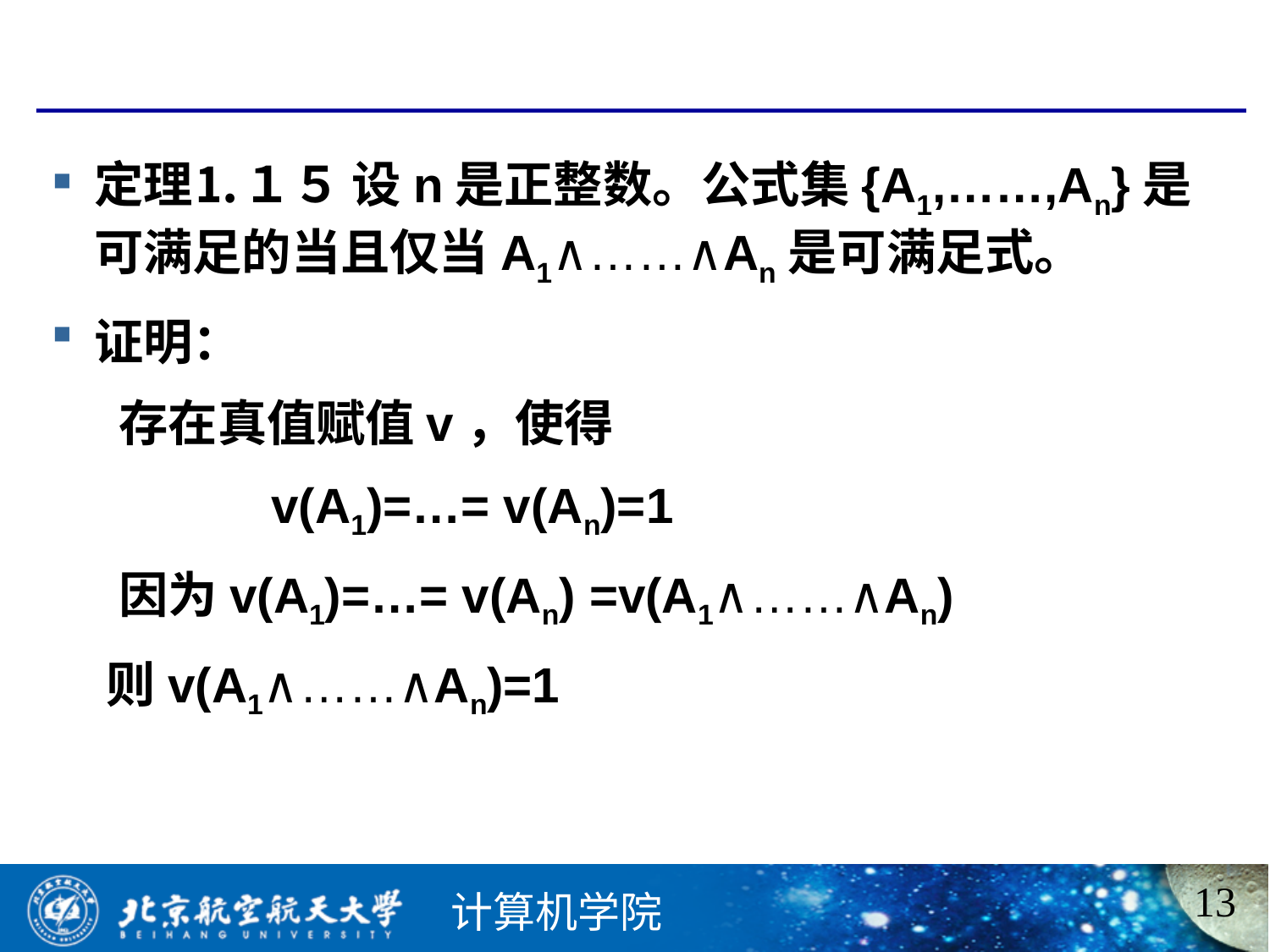

定理⒈１５ 设n是正整数。公式集{A1,……,An}是可满足的当且仅当A1∧……∧An是可满足式。
证明：
     存在真值赋值v，使得
                v(A1)=…= v(An)=1
     因为v(A1)=…= v(An) =v(A1∧……∧An)
则v(A1∧……∧An)=1